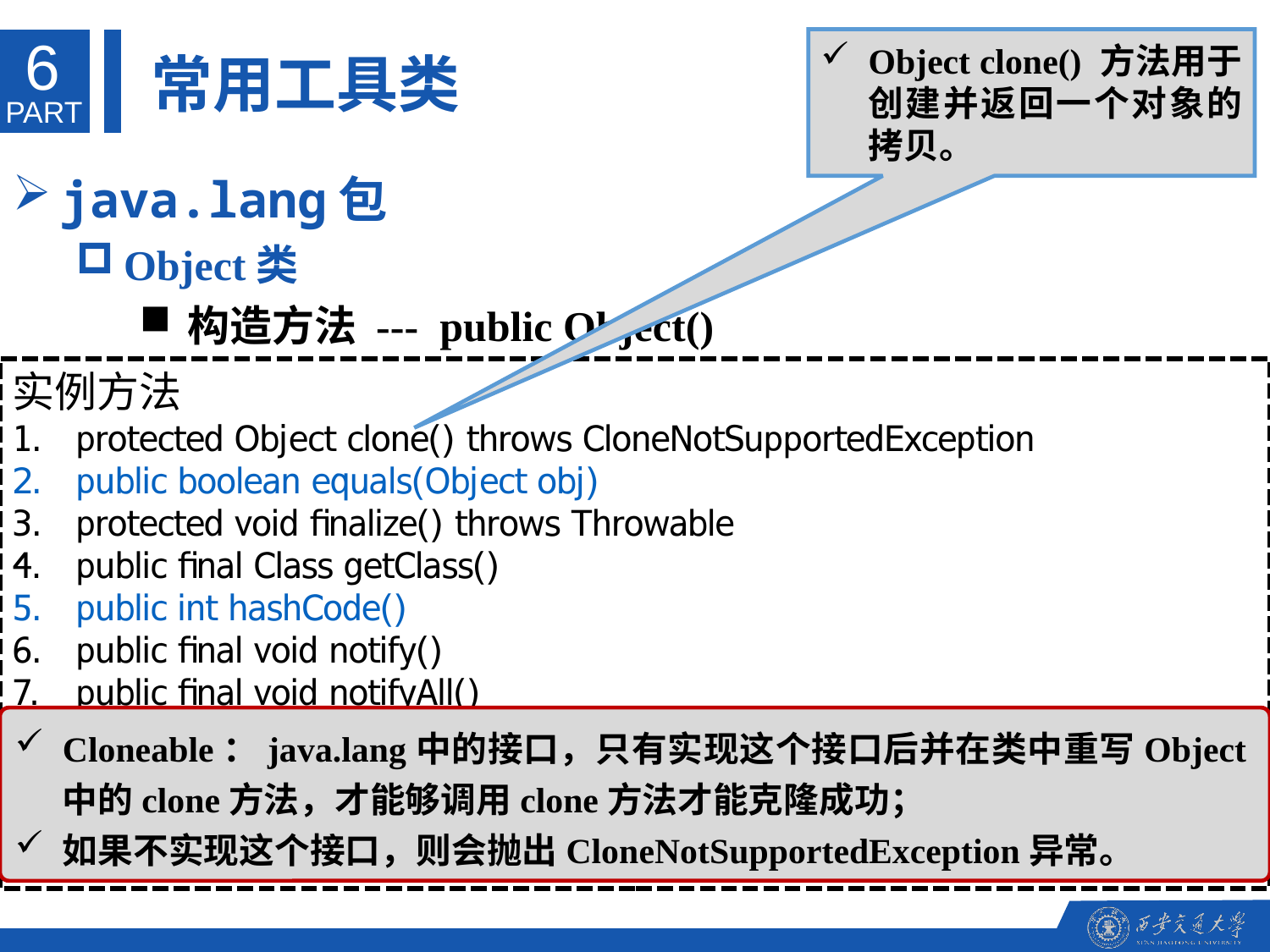

6
Object clone() 方法用于创建并返回一个对象的拷贝。
常用工具类
PART
java.lang包
Object类
构造方法 ---  public Object()

实例方法
protected Object clone() throws CloneNotSupportedException
public boolean equals(Object obj)
protected void finalize() throws Throwable
public final Class getClass()
public int hashCode()
public final void notify()
public final void notifyAll()
public String toString()
public final void wait() throws InterruptedException
public final void wait(long timeout) throws InterruptedException
public final void wait(long timeout, int nanos) throws InterruptedException

Cloneable：java.lang中的接口，只有实现这个接口后并在类中重写Object中的clone方法，才能够调用clone方法才能克隆成功；
如果不实现这个接口，则会抛出CloneNotSupportedException异常。